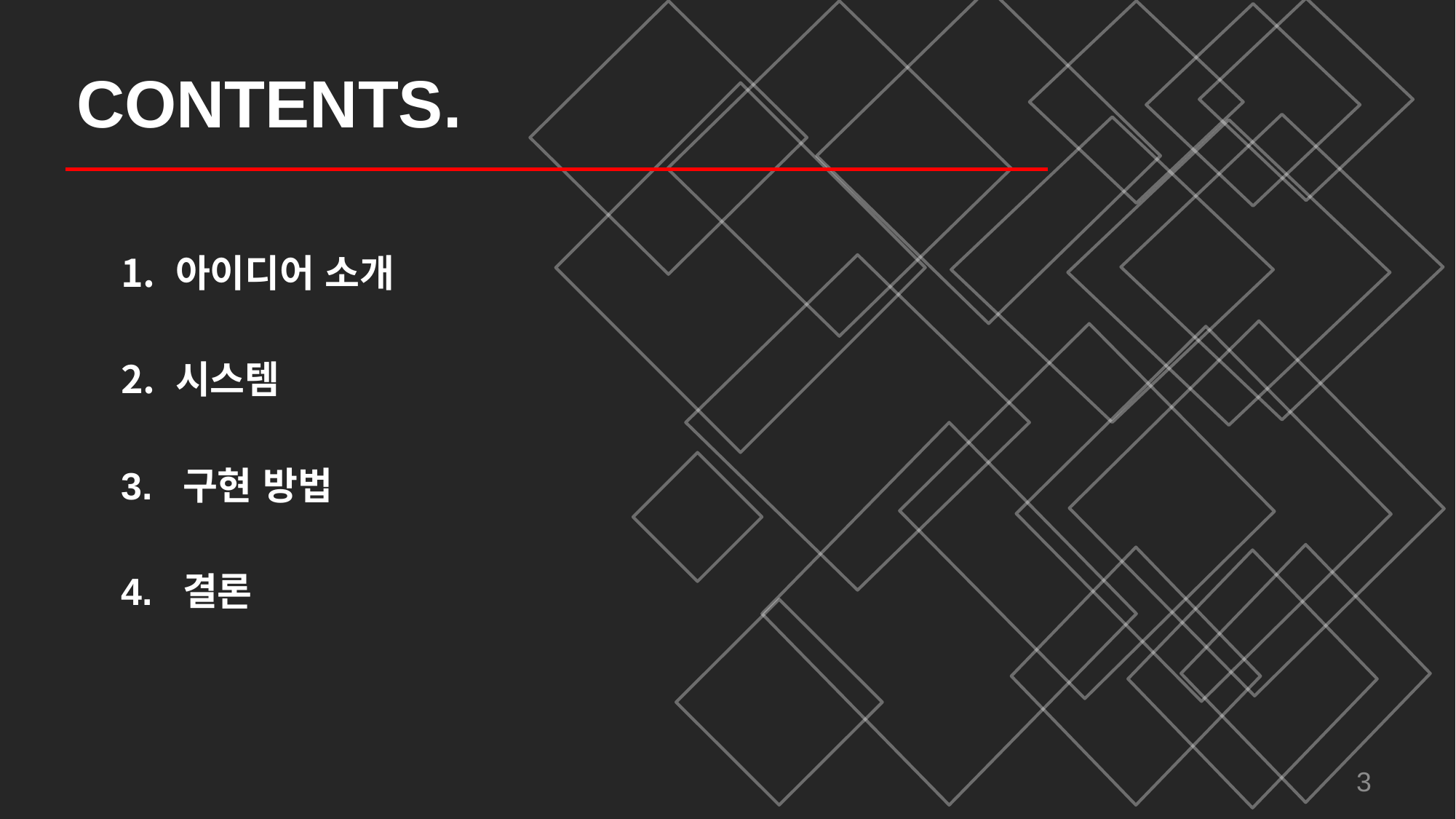

# CONTENTS.

아이디어 소개

시스템

3.  구현 방법

4.  결론

3